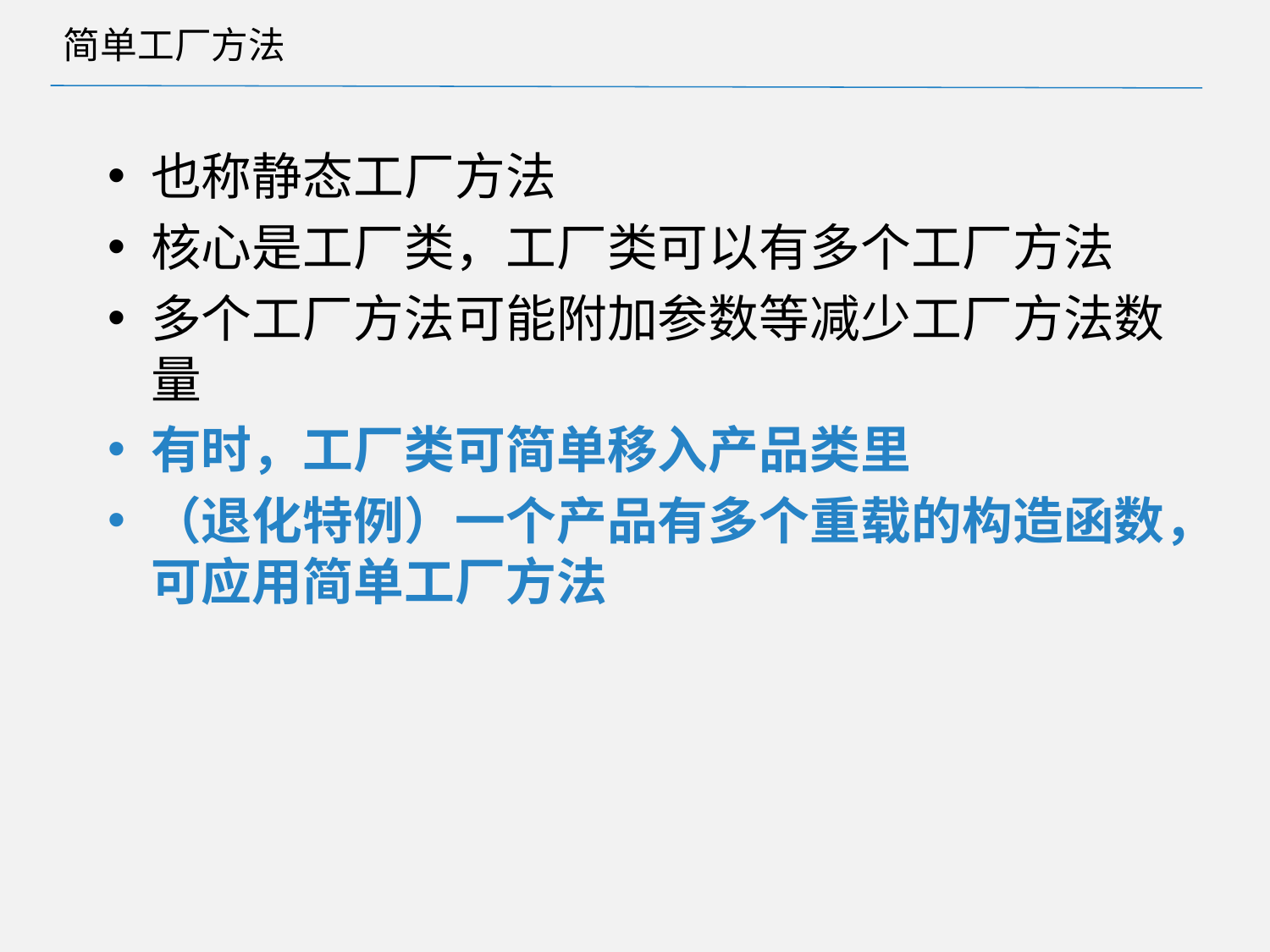

# 简单工厂方法
也称静态工厂方法
核心是工厂类，工厂类可以有多个工厂方法
多个工厂方法可能附加参数等减少工厂方法数量
有时，工厂类可简单移入产品类里
（退化特例）一个产品有多个重载的构造函数，可应用简单工厂方法